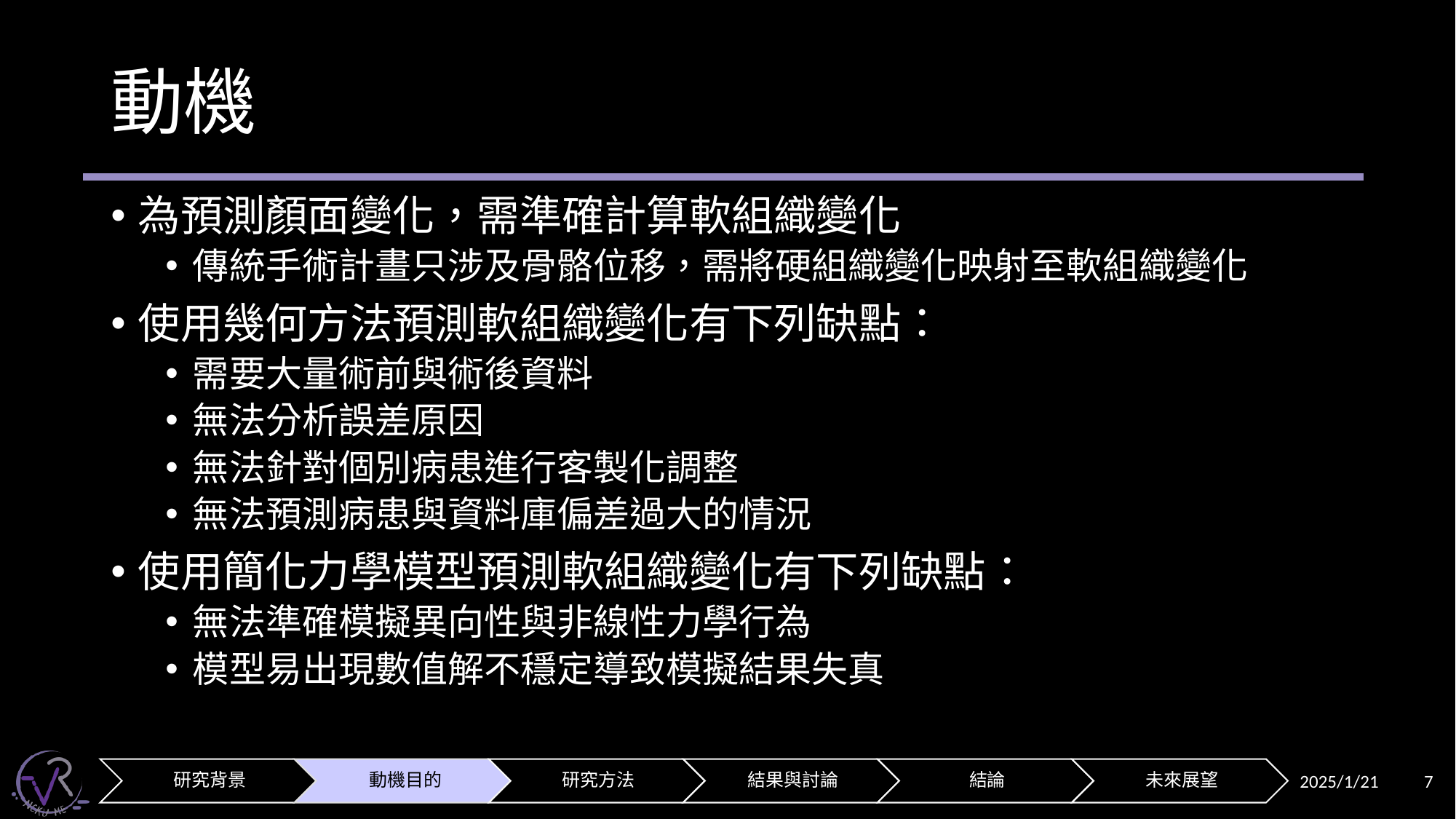

# 動機
為預測顏面變化，需準確計算軟組織變化
傳統手術計畫只涉及骨骼位移，需將硬組織變化映射至軟組織變化
使用幾何方法預測軟組織變化有下列缺點：
需要大量術前與術後資料
無法分析誤差原因
無法針對個別病患進行客製化調整
無法預測病患與資料庫偏差過大的情況
使用簡化力學模型預測軟組織變化有下列缺點：
無法準確模擬異向性與非線性力學行為
模型易出現數值解不穩定導致模擬結果失真

2025/1/21
7